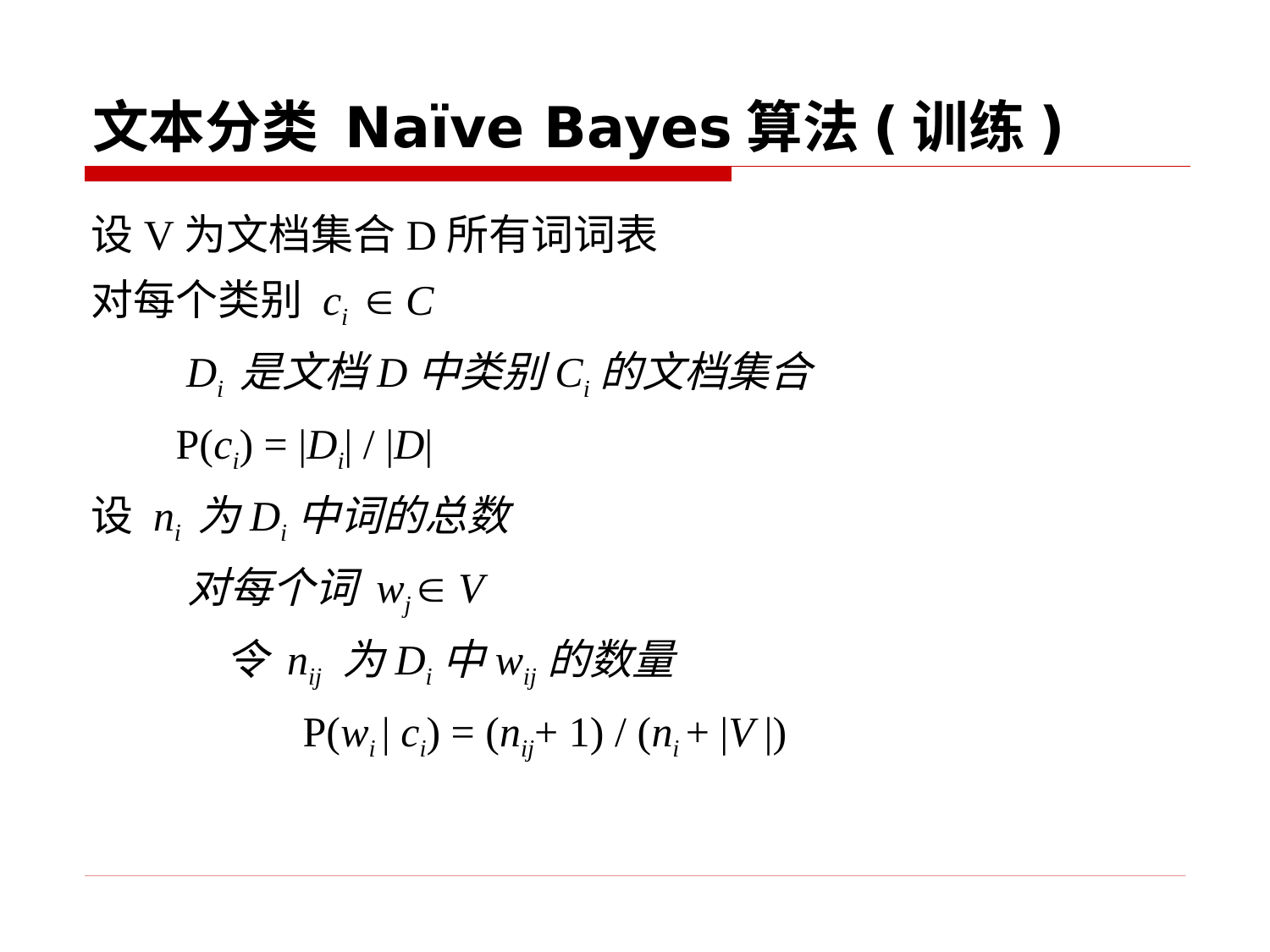

文本分类 Naïve Bayes算法(训练)
设V为文档集合D所有词词表
对每个类别 ci  ∈ C
         Di 是文档D中类别Ci的文档集合
        P(ci) = |Di| / |D|
设 ni 为Di中词的总数
         对每个词 wj ∈ V
             令 nij 为Di中wij的数量
                    P(wi | ci) = (nij+ 1) / (ni + |V |)